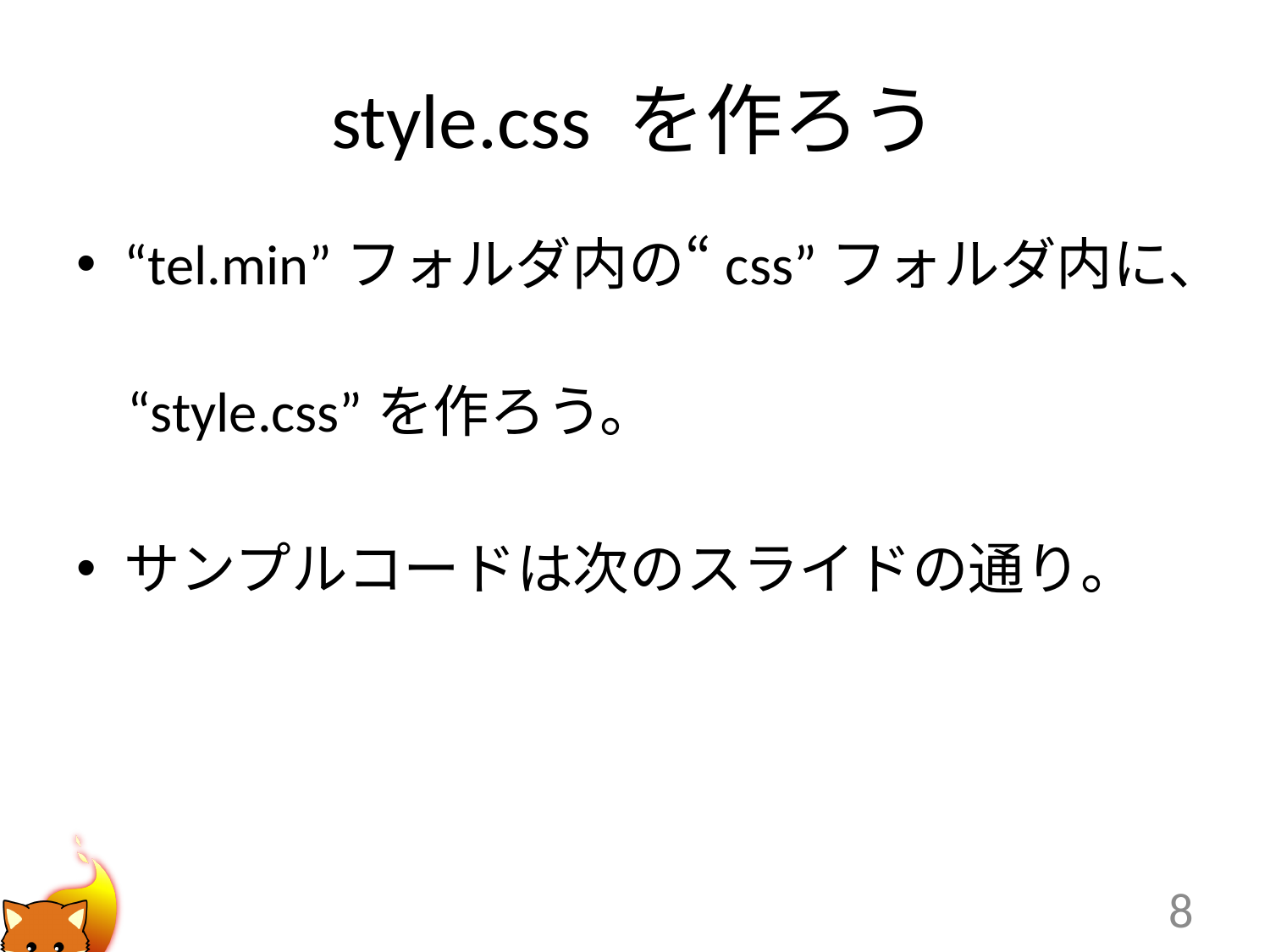

# style.css を作ろう
“tel.min”フォルダ内の“css”フォルダ内に、
    “style.css”を作ろう。

サンプルコードは次のスライドの通り。

8